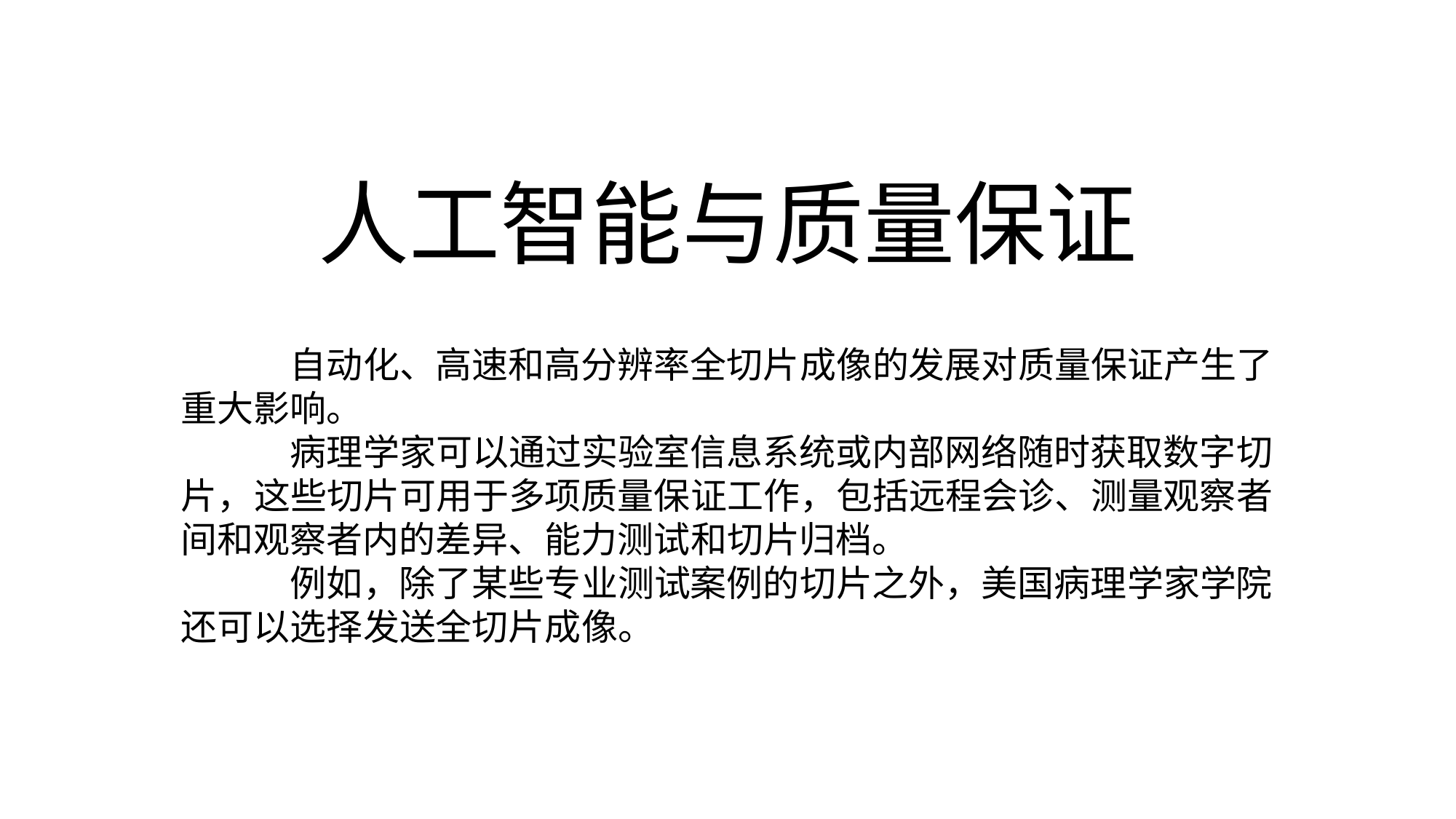

# 人工智能与质量保证
	自动化、高速和高分辨率全切片成像的发展对质量保证产生了重大影响。
	病理学家可以通过实验室信息系统或内部网络随时获取数字切片，这些切片可用于多项质量保证工作，包括远程会诊、测量观察者间和观察者内的差异、能力测试和切片归档。
	例如，除了某些专业测试案例的切片之外，美国病理学家学院还可以选择发送全切片成像。